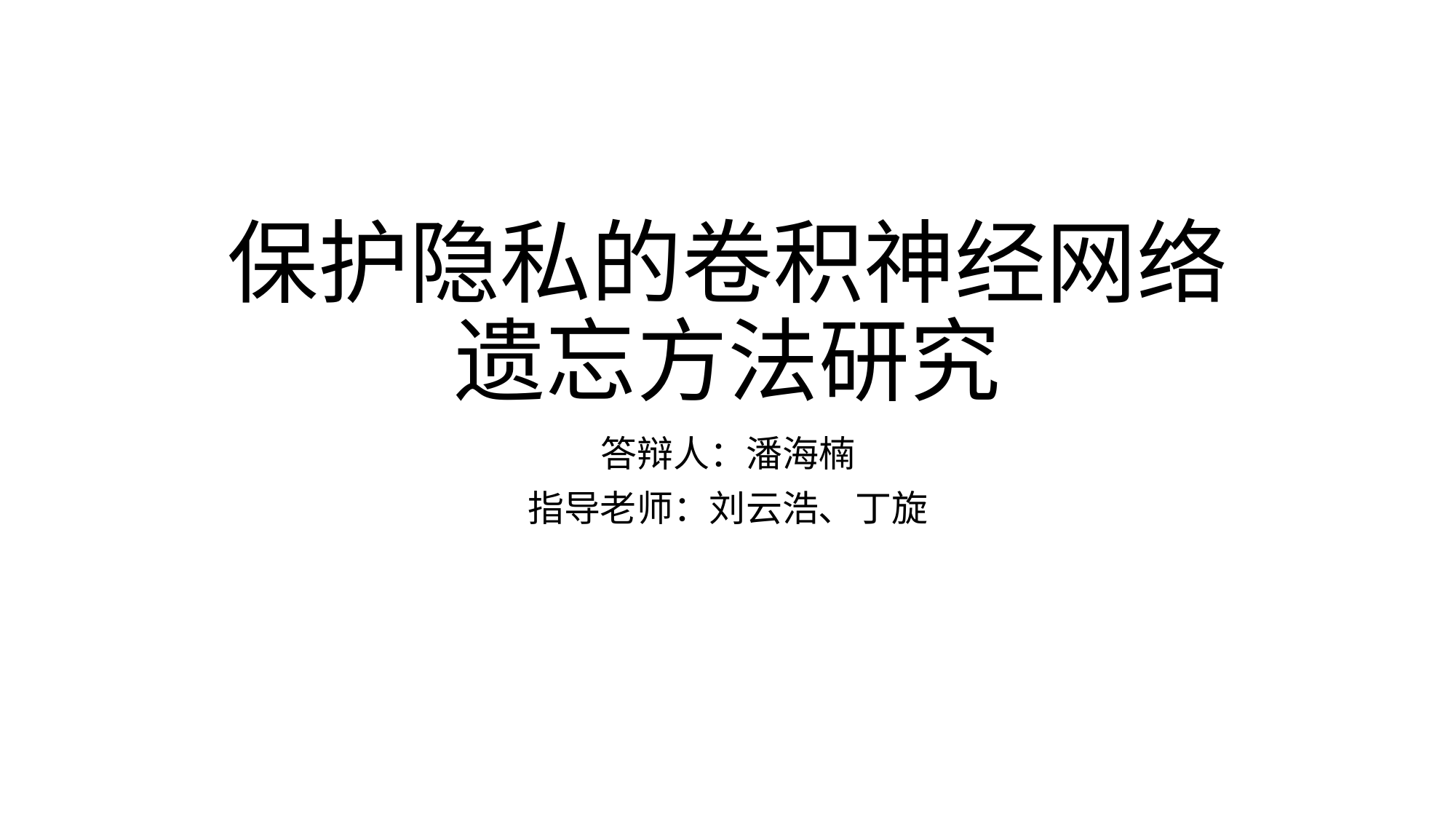

# 保护隐私的卷积神经网络遗忘方法研究
答辩人：潘海楠
指导老师：刘云浩、丁旋